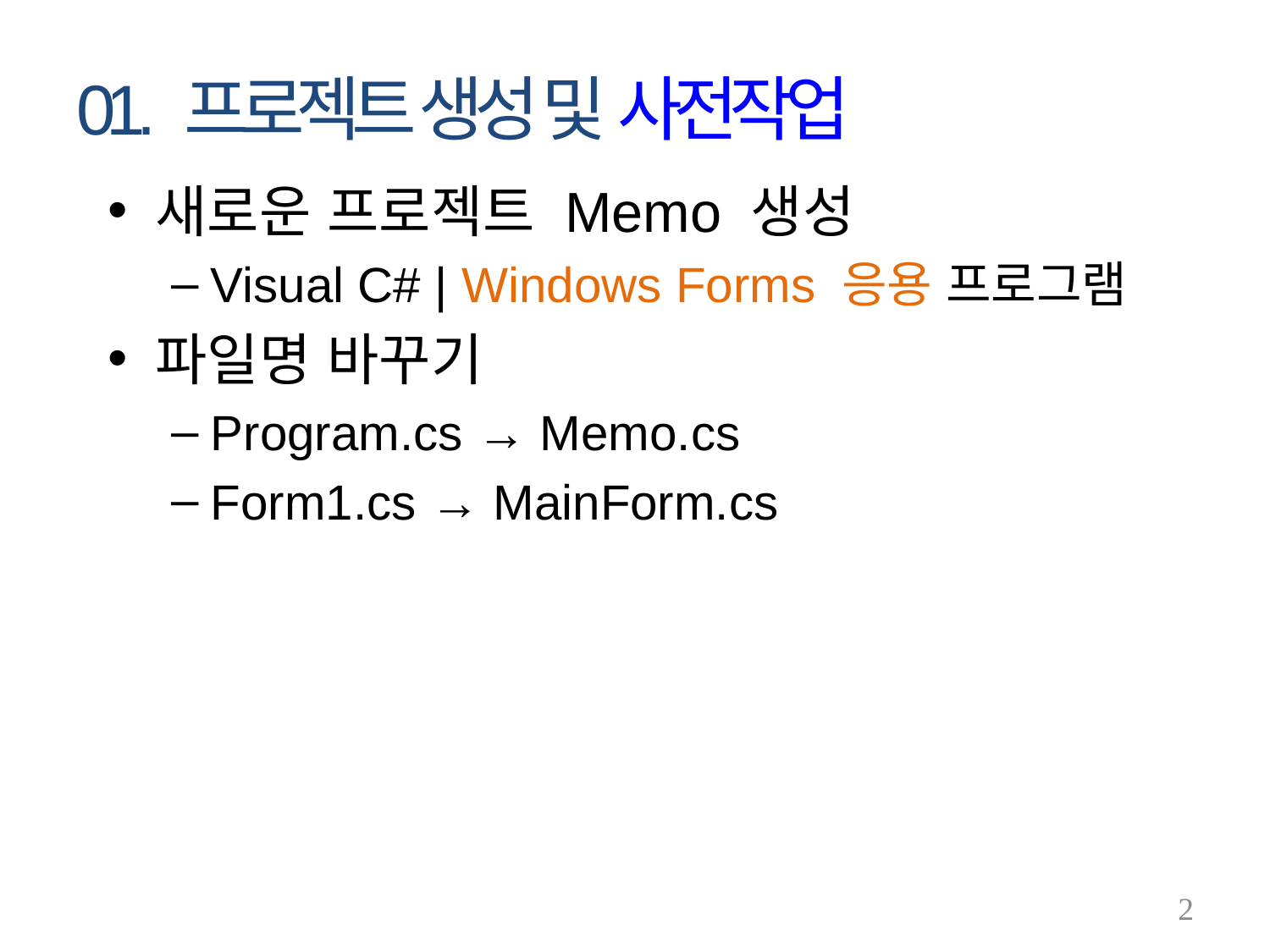

# 01. 프로젝트 생성 및 사전작업
새로운 프로젝트 Memo 생성
Visual C# | Windows Forms 응용 프로그램
파일명 바꾸기
Program.cs → Memo.cs
Form1.cs → MainForm.cs

2